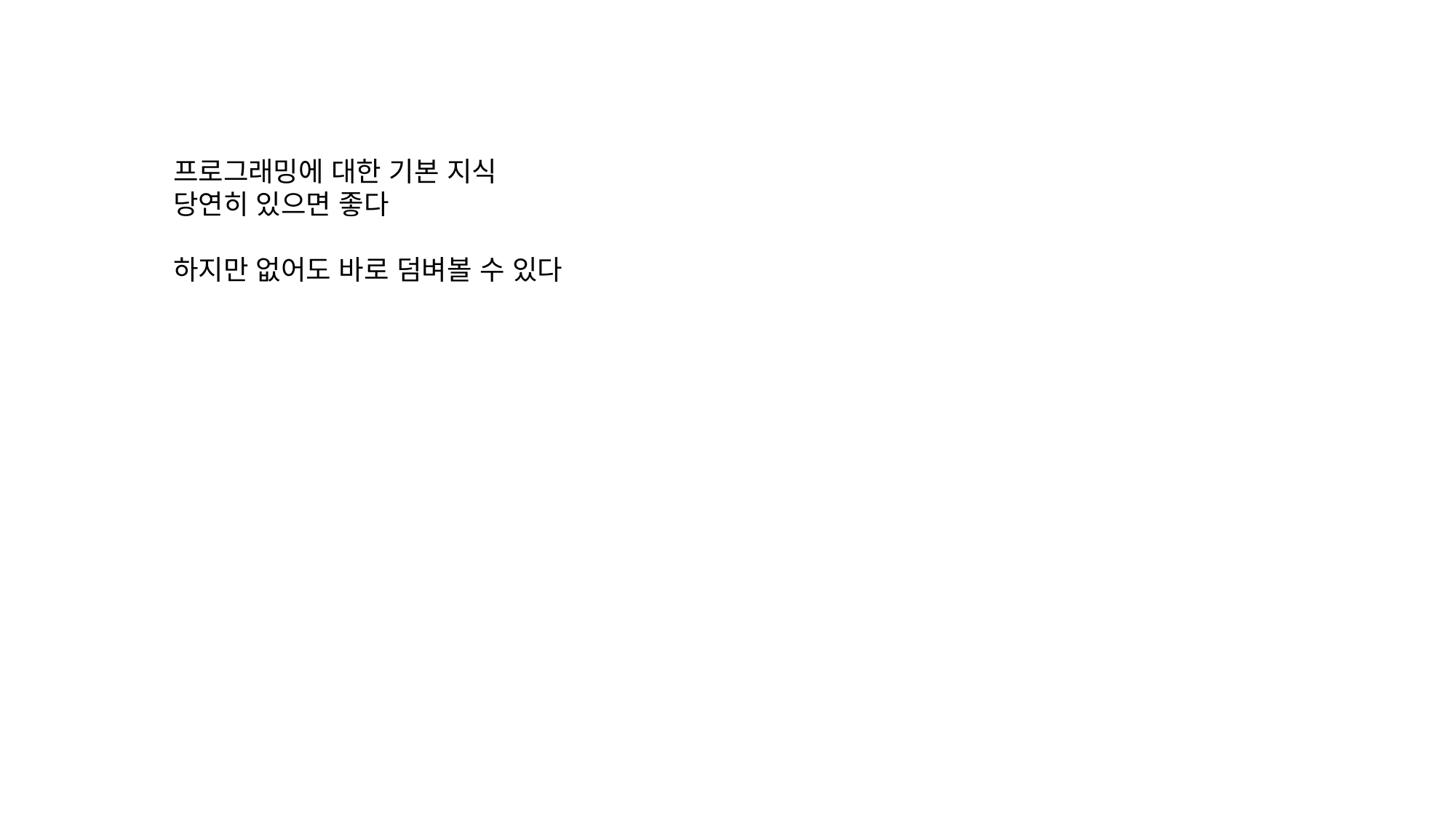

프로그래밍에 대한 기본 지식
당연히 있으면 좋다

하지만 없어도 바로 덤벼볼 수 있다